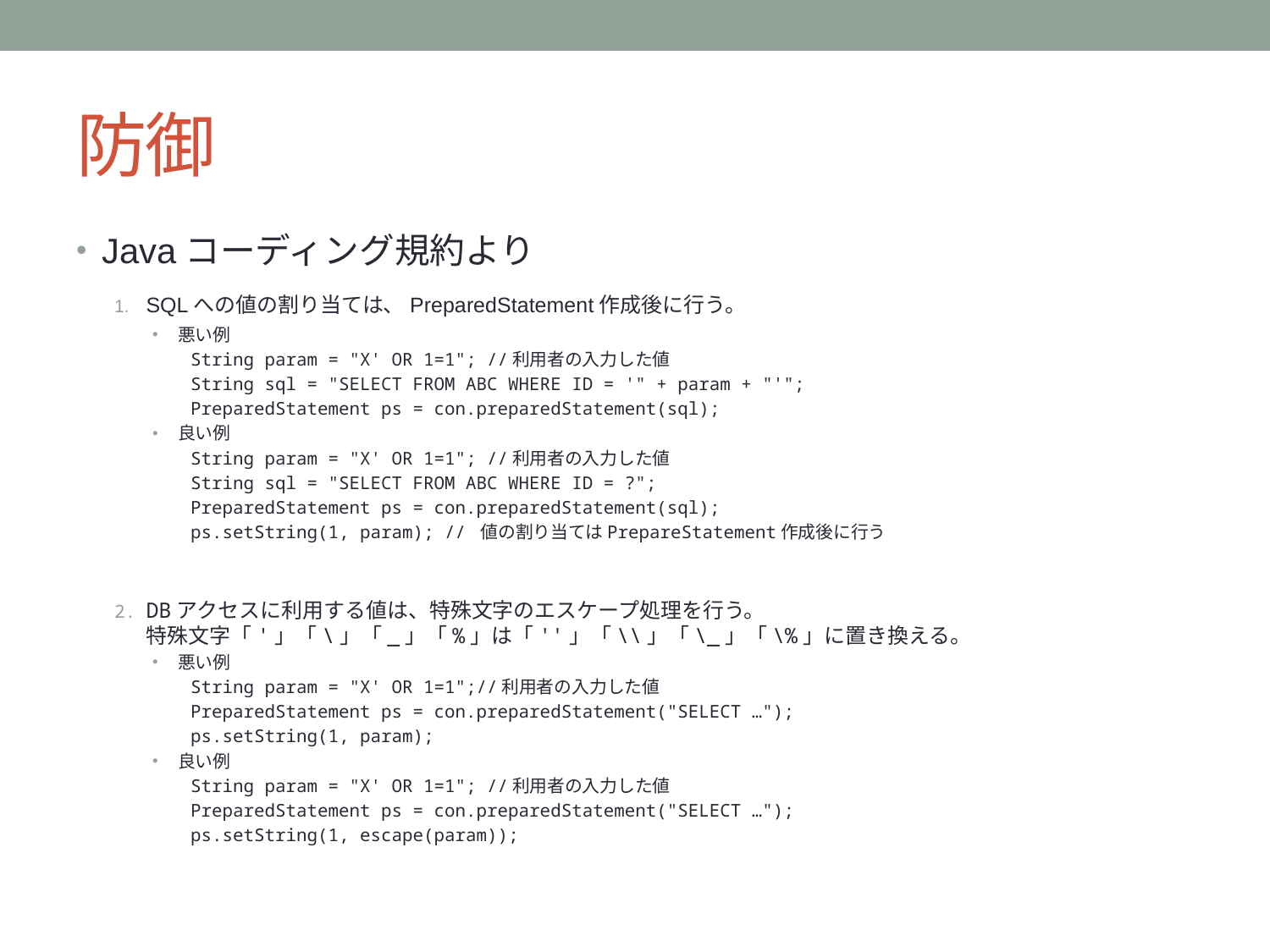

# 防御
Javaコーディング規約より
SQLへの値の割り当ては、PreparedStatement作成後に行う。
悪い例
String param = "X' OR 1=1"; //利用者の入力した値
String sql = "SELECT FROM ABC WHERE ID = '" + param + "'";
PreparedStatement ps = con.preparedStatement(sql);
良い例
String param = "X' OR 1=1"; //利用者の入力した値
String sql = "SELECT FROM ABC WHERE ID = ?";
PreparedStatement ps = con.preparedStatement(sql);
ps.setString(1, param); // 値の割り当てはPrepareStatement作成後に行う

DBアクセスに利用する値は、特殊文字のエスケープ処理を行う。
特殊文字「'」「\」「_」「%」は「''」「\\」「\_」「\%」に置き換える。
悪い例
String param = "X' OR 1=1";//利用者の入力した値
PreparedStatement ps = con.preparedStatement("SELECT …");
ps.setString(1, param);
良い例
String param = "X' OR 1=1"; //利用者の入力した値
PreparedStatement ps = con.preparedStatement("SELECT …");
ps.setString(1, escape(param));